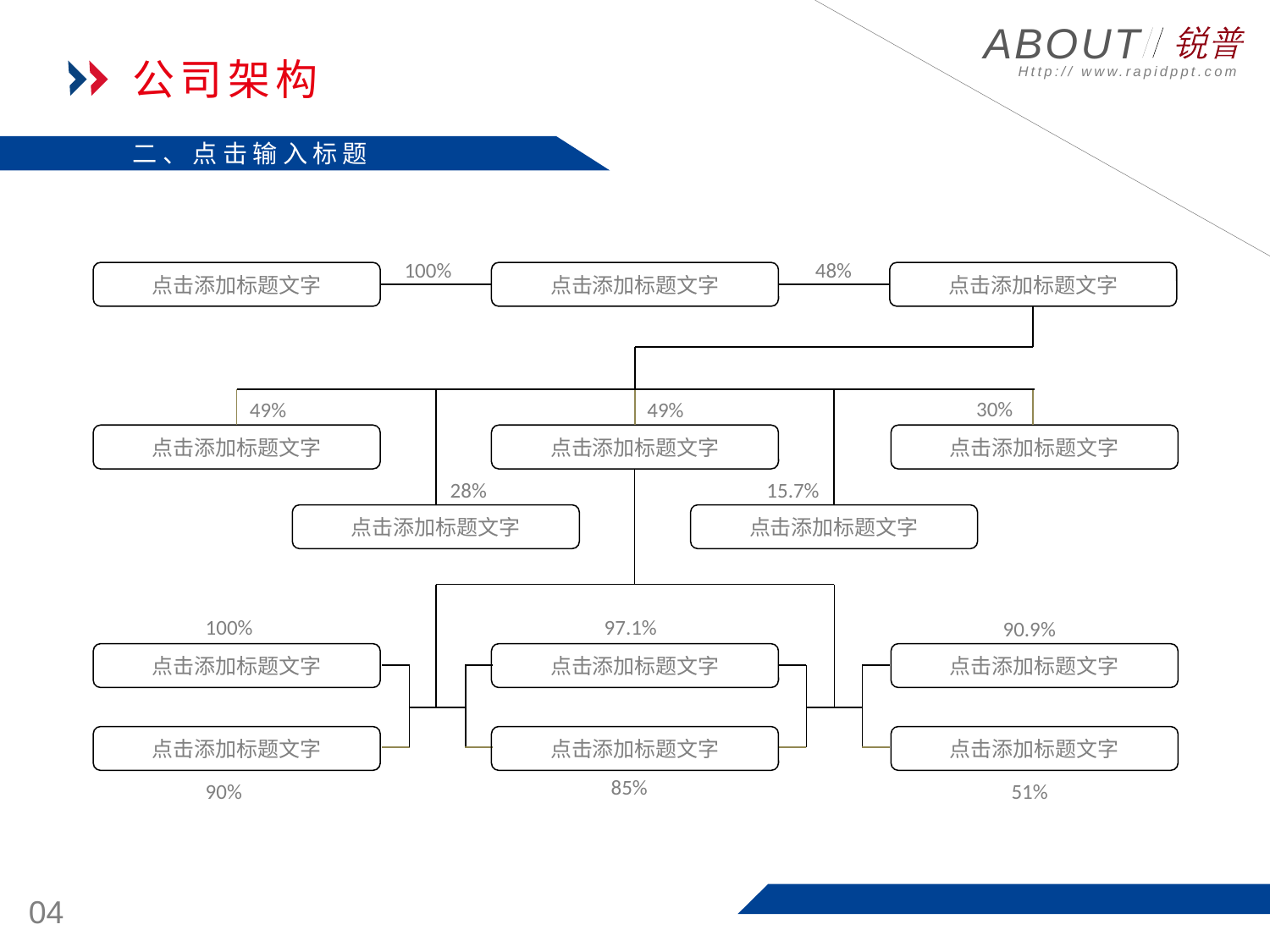

公司架构

二、点击输入标题

100%
48%
点击添加标题文字
点击添加标题文字
点击添加标题文字
30%
49%
49%
点击添加标题文字
点击添加标题文字
点击添加标题文字
28%
15.7%
点击添加标题文字
点击添加标题文字
100%
97.1%
90.9%
点击添加标题文字
点击添加标题文字
点击添加标题文字
点击添加标题文字
点击添加标题文字
点击添加标题文字
85%
90%
51%
04